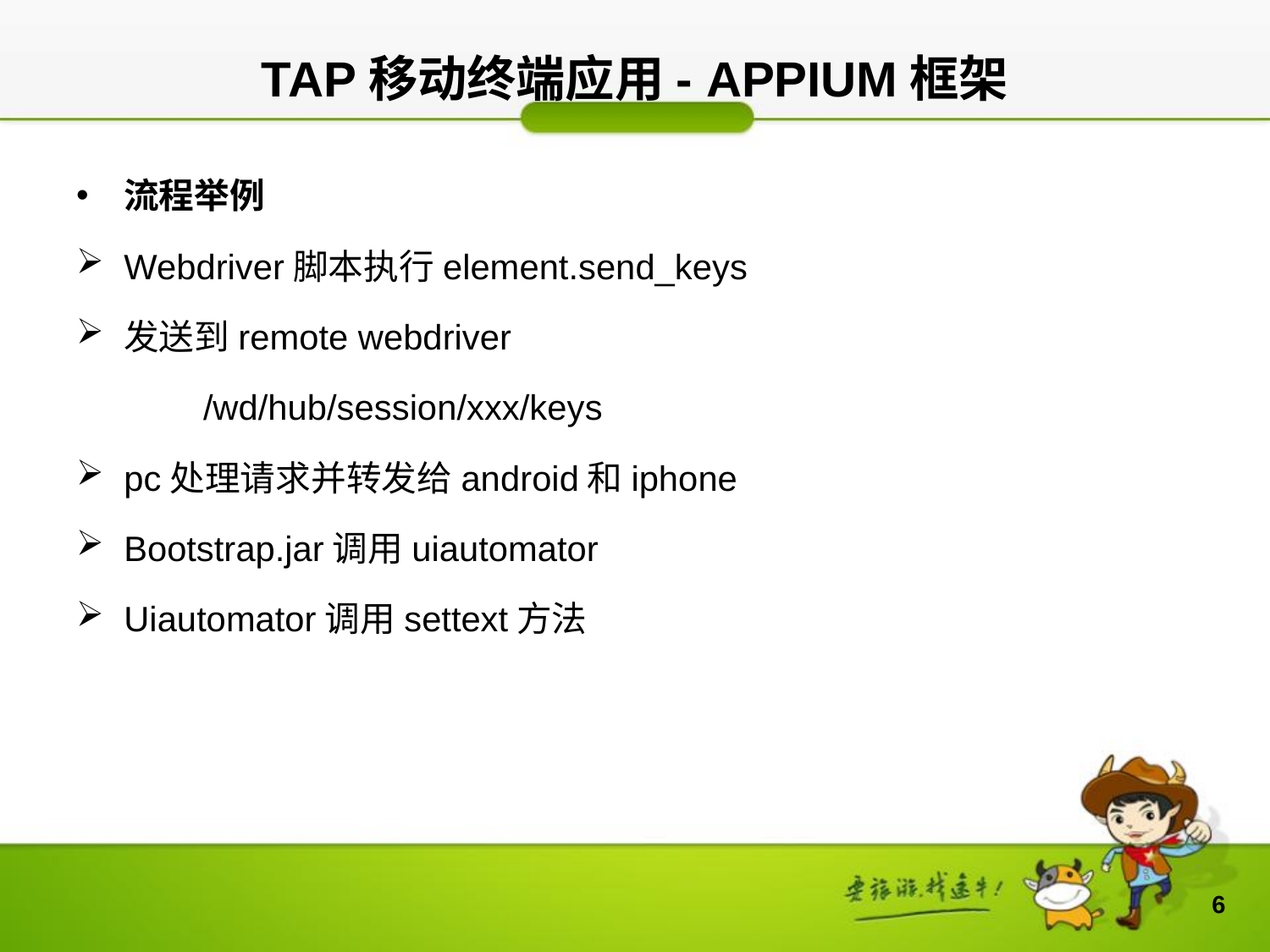

# TAP移动终端应用- APPIUM框架
流程举例
Webdriver脚本执行element.send_keys
发送到remote webdriver
	/wd/hub/session/xxx/keys
pc处理请求并转发给android和iphone
Bootstrap.jar调用uiautomator
Uiautomator调用settext方法

6